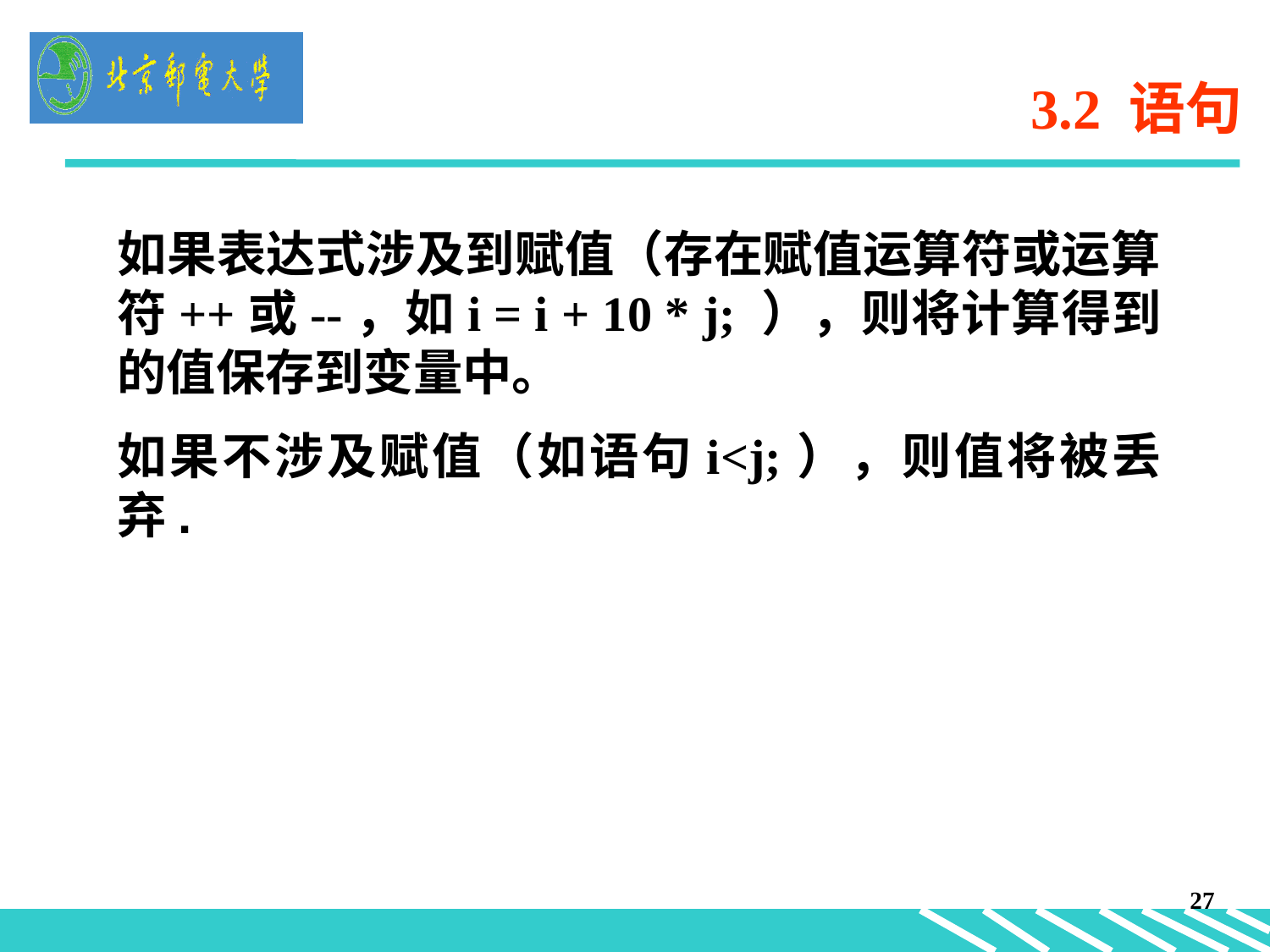

# 3.2 语句
如果表达式涉及到赋值（存在赋值运算符或运算符++或--，如i = i + 10 * j; ），则将计算得到的值保存到变量中。
如果不涉及赋值（如语句i<j;），则值将被丢弃.
27